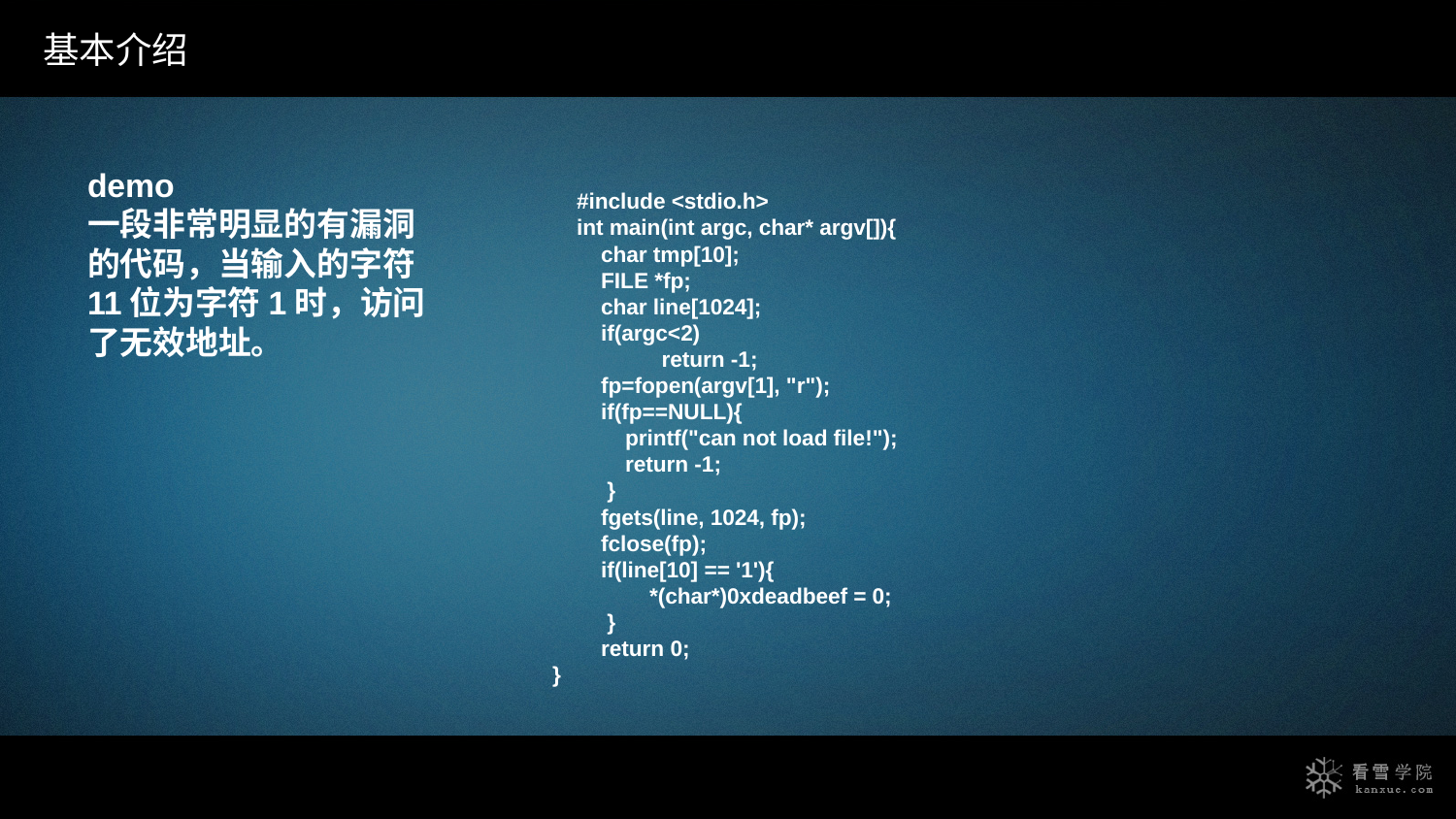

基本介绍
demo
一段非常明显的有漏洞的代码，当输入的字符11位为字符1时，访问了无效地址。
    #include <stdio.h>
    int main(int argc, char* argv[]){
        char tmp[10];
        FILE *fp;
        char line[1024];
        if(argc<2)
                  return -1;
        fp=fopen(argv[1], "r");
        if(fp==NULL){
            printf("can not load file!");
            return -1;
         }
        fgets(line, 1024, fp);
        fclose(fp);
        if(line[10] == '1'){
                *(char*)0xdeadbeef = 0;
         }
        return 0;
}